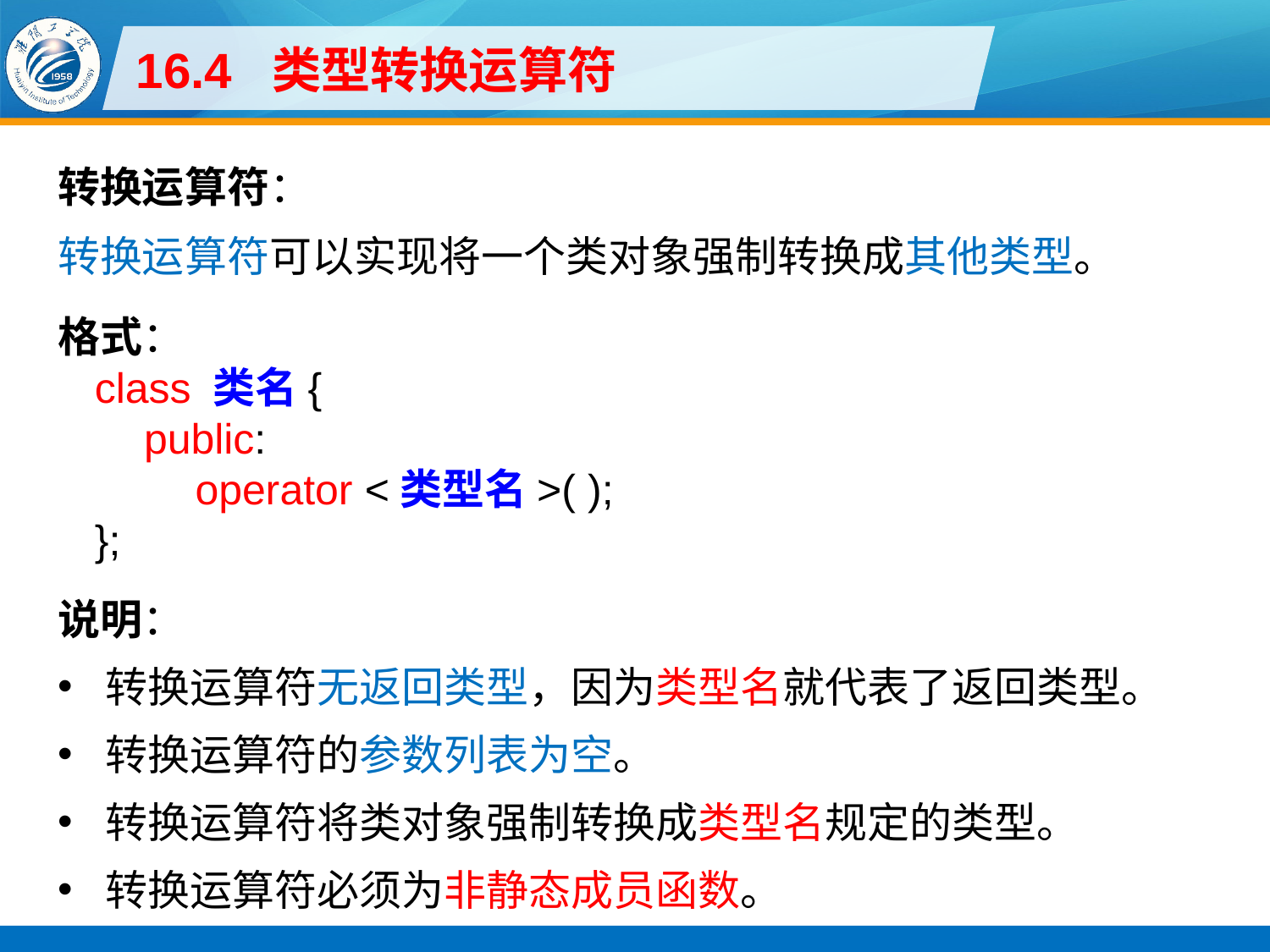

# 16.4  类型转换运算符
转换运算符：
转换运算符可以实现将一个类对象强制转换成其他类型。
格式：
class 类名{
public:
operator <类型名>( );
};
说明：
转换运算符无返回类型，因为类型名就代表了返回类型。
转换运算符的参数列表为空。
转换运算符将类对象强制转换成类型名规定的类型。
转换运算符必须为非静态成员函数。